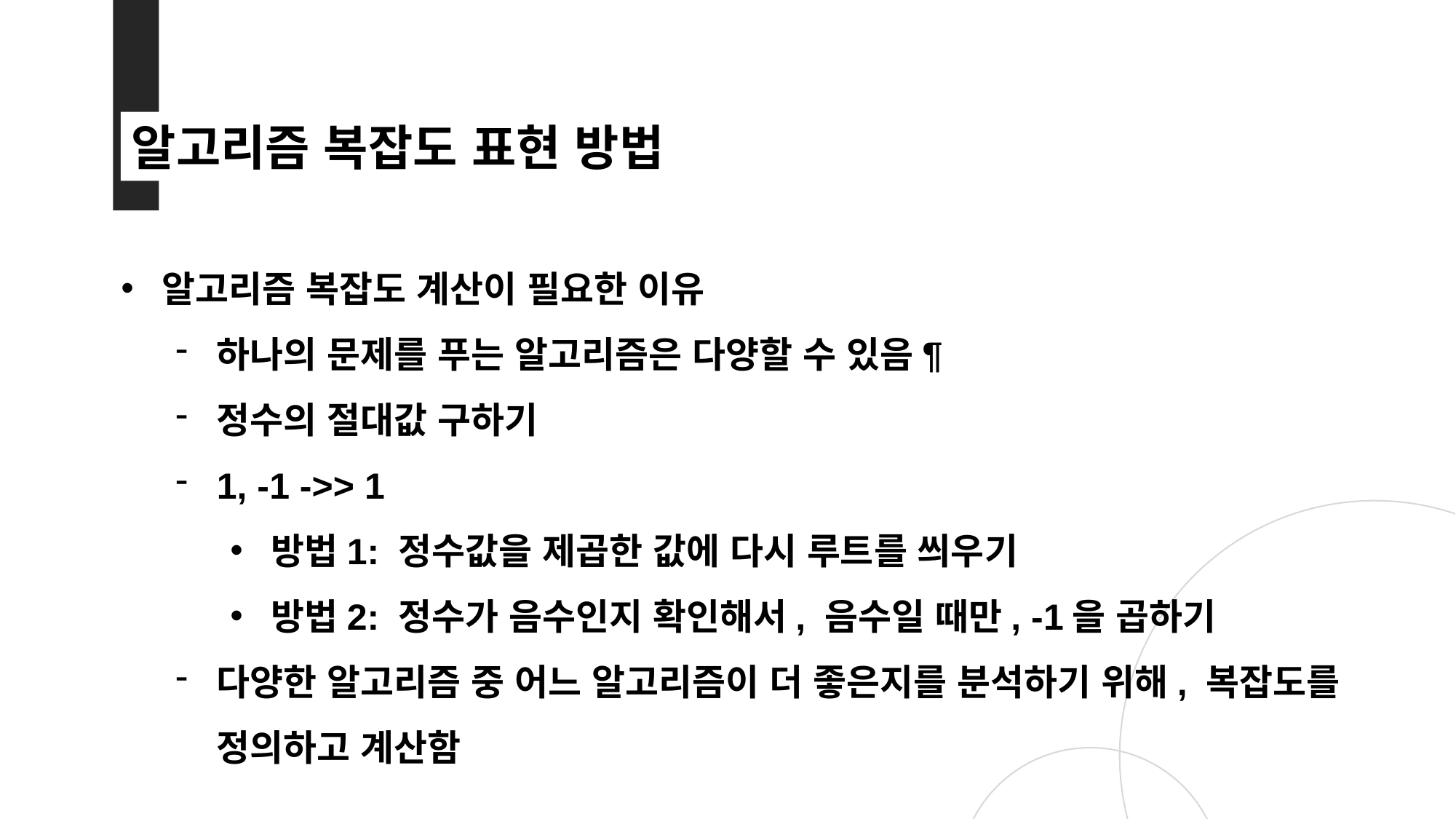

알고리즘 복잡도 표현 방법
알고리즘 복잡도 계산이 필요한 이유
하나의 문제를 푸는 알고리즘은 다양할 수 있음¶
정수의 절대값 구하기
1, -1 ->> 1
방법1: 정수값을 제곱한 값에 다시 루트를 씌우기
방법2: 정수가 음수인지 확인해서, 음수일 때만, -1을 곱하기
다양한 알고리즘 중 어느 알고리즘이 더 좋은지를 분석하기 위해, 복잡도를 정의하고 계산함